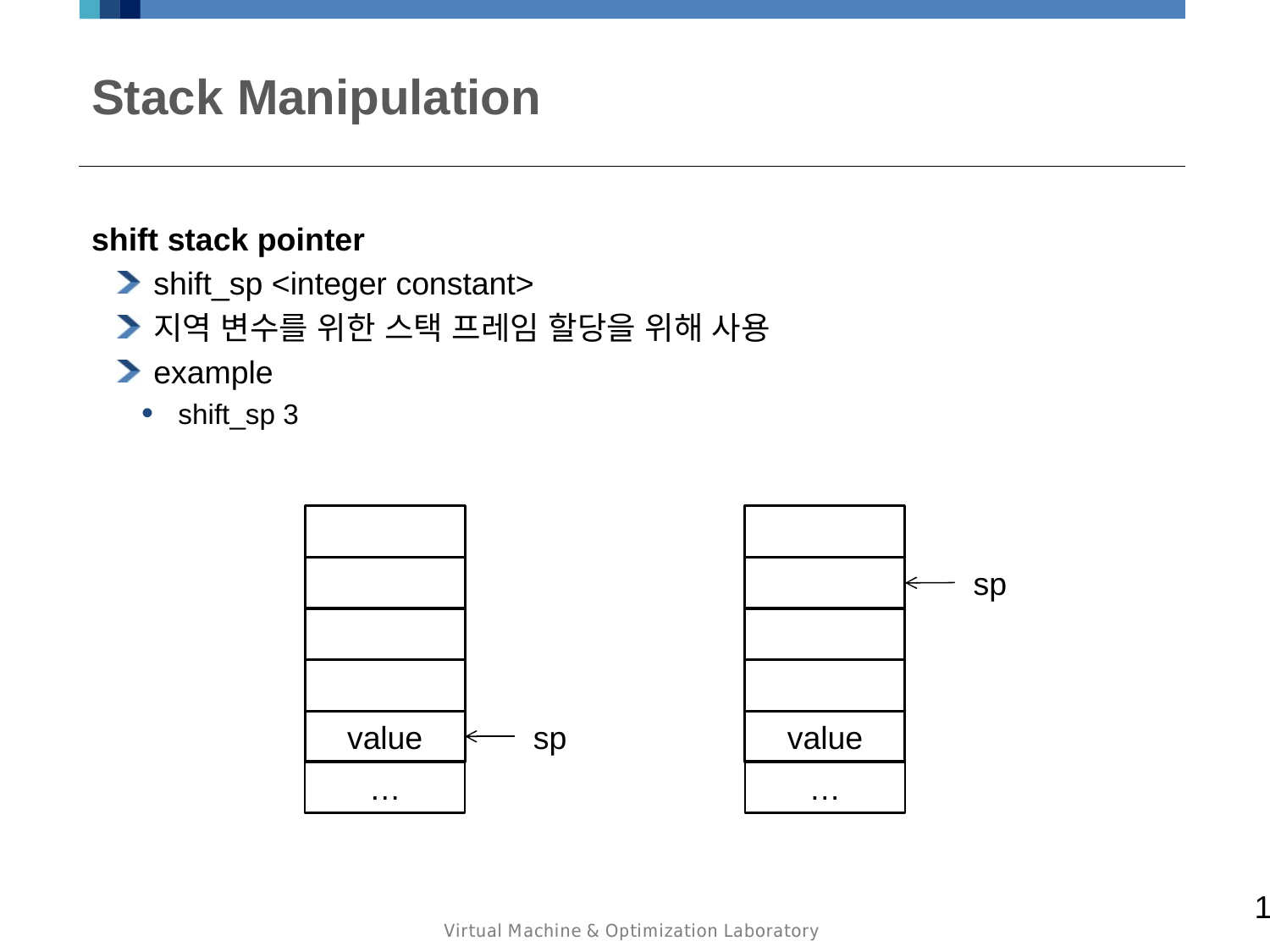

# Stack Manipulation
shift stack pointer
shift_sp <integer constant>
지역 변수를 위한 스택 프레임 할당을 위해 사용
example
shift_sp 3

value
…

value
…
sp
sp